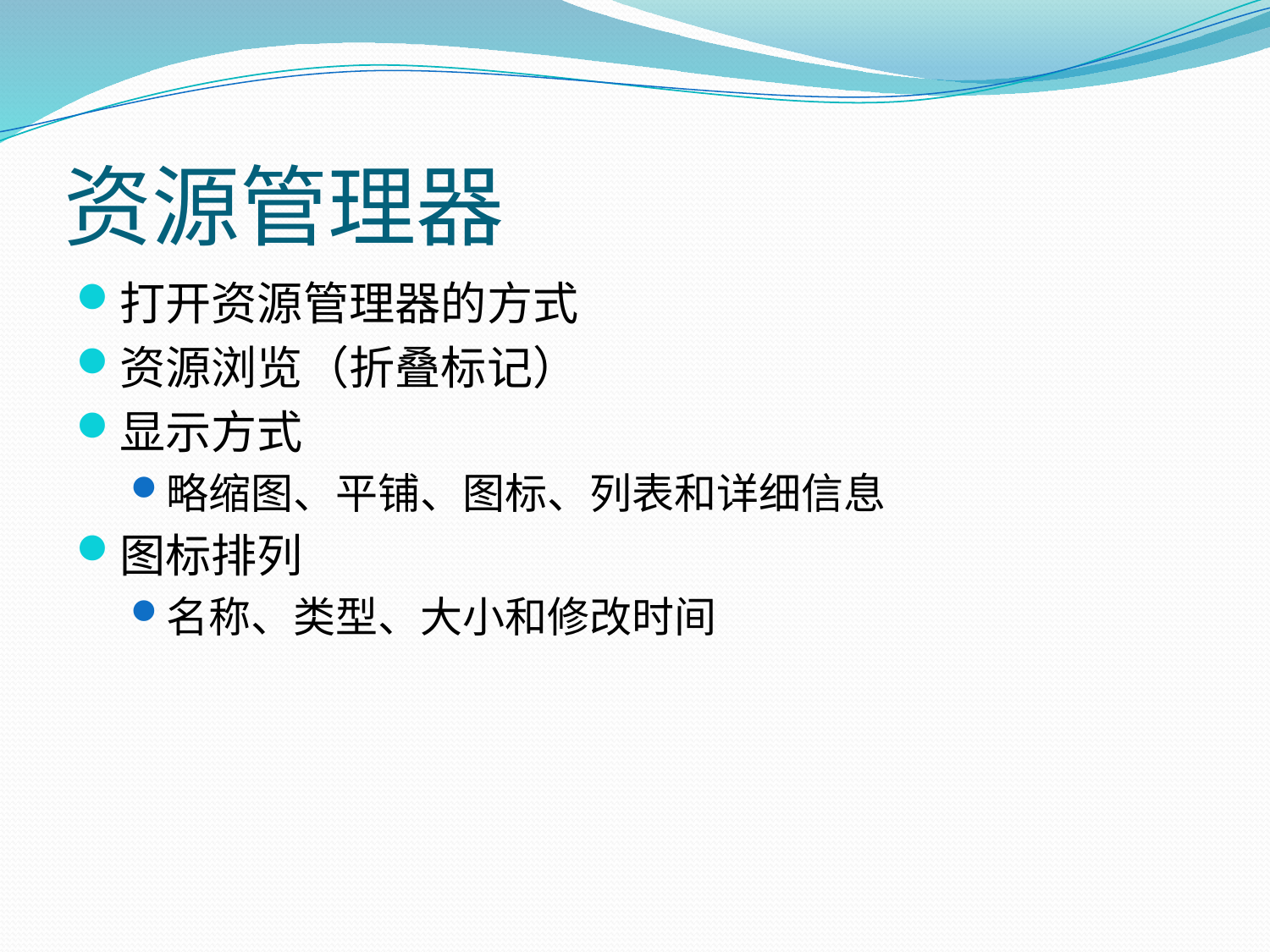

# 资源管理器
打开资源管理器的方式
资源浏览（折叠标记）
显示方式
略缩图、平铺、图标、列表和详细信息
图标排列
名称、类型、大小和修改时间